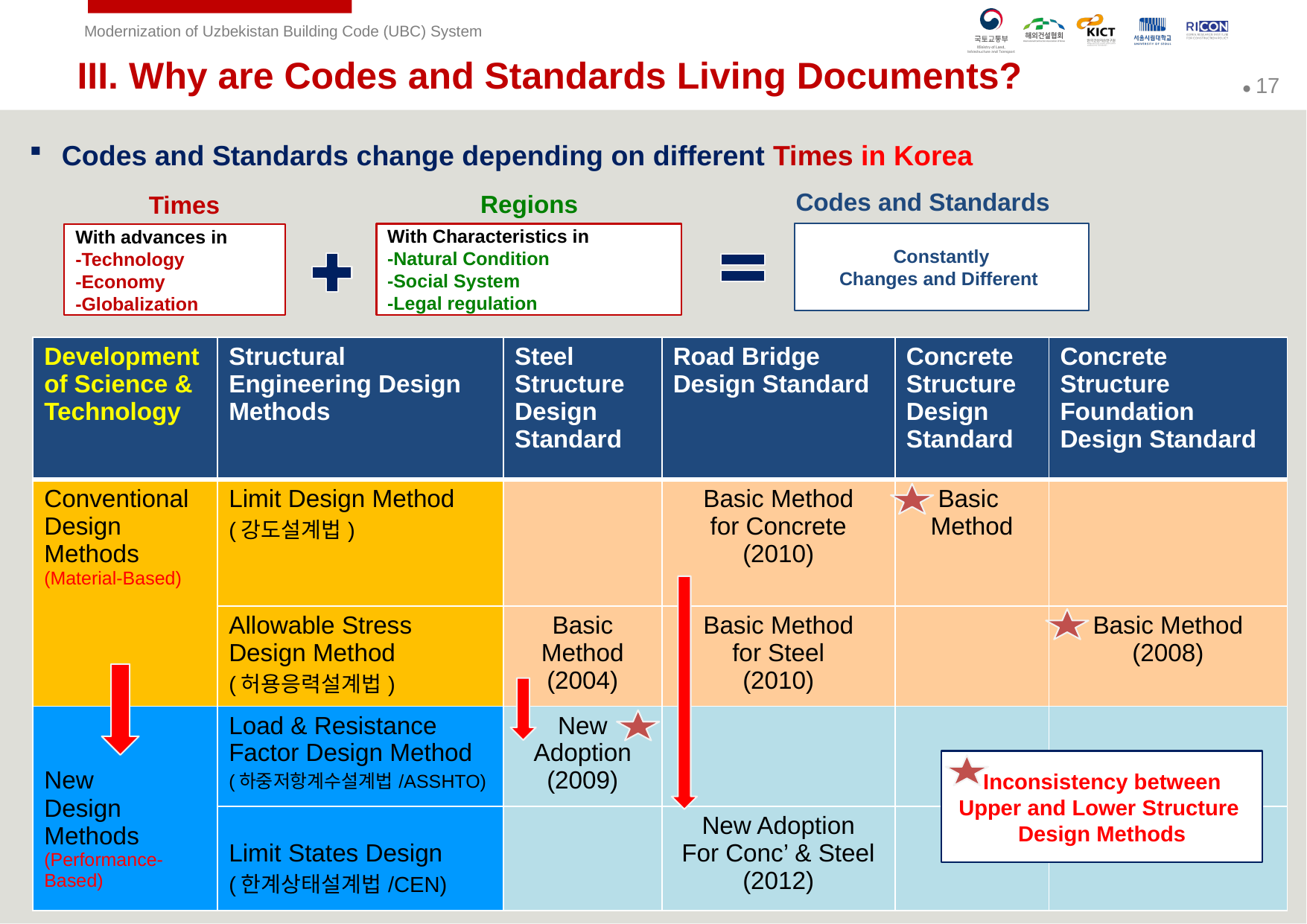

III. Why are Codes and Standards Living Documents?
Codes and Standards change depending on different Times in Korea

Codes and Standards
Regions
Times
Constantly
Changes and Different
With Characteristics in
-Natural Condition
-Social System
-Legal regulation
With advances in
-Technology
-Economy
-Globalization

| Development of Science & Technology | Structural Engineering Design Methods | Steel Structure Design Standard | Road Bridge Design Standard | Concrete Structure Design Standard | Concrete Structure Foundation Design Standard |
| --- | --- | --- | --- | --- | --- |
| Conventional Design Methods (Material-Based) | Limit Design Method (강도설계법) |  | Basic Method for Concrete (2010) | Basic Method |  |
|  | Allowable Stress Design Method (허용응력설계법) | Basic Method (2004) | Basic Method for Steel (2010) |  | Basic Method (2008) |
| New Design Methods (Performance-Based) | Load & Resistance Factor Design Method (하중저항계수설계법/ASSHTO) | New Adoption (2009) |  |  |  |
|  | Limit States Design (한계상태설계법/CEN) |  | New Adoption For Conc’ & Steel (2012) |  |  |

Inconsistency between
Upper and Lower Structure
Design Methods